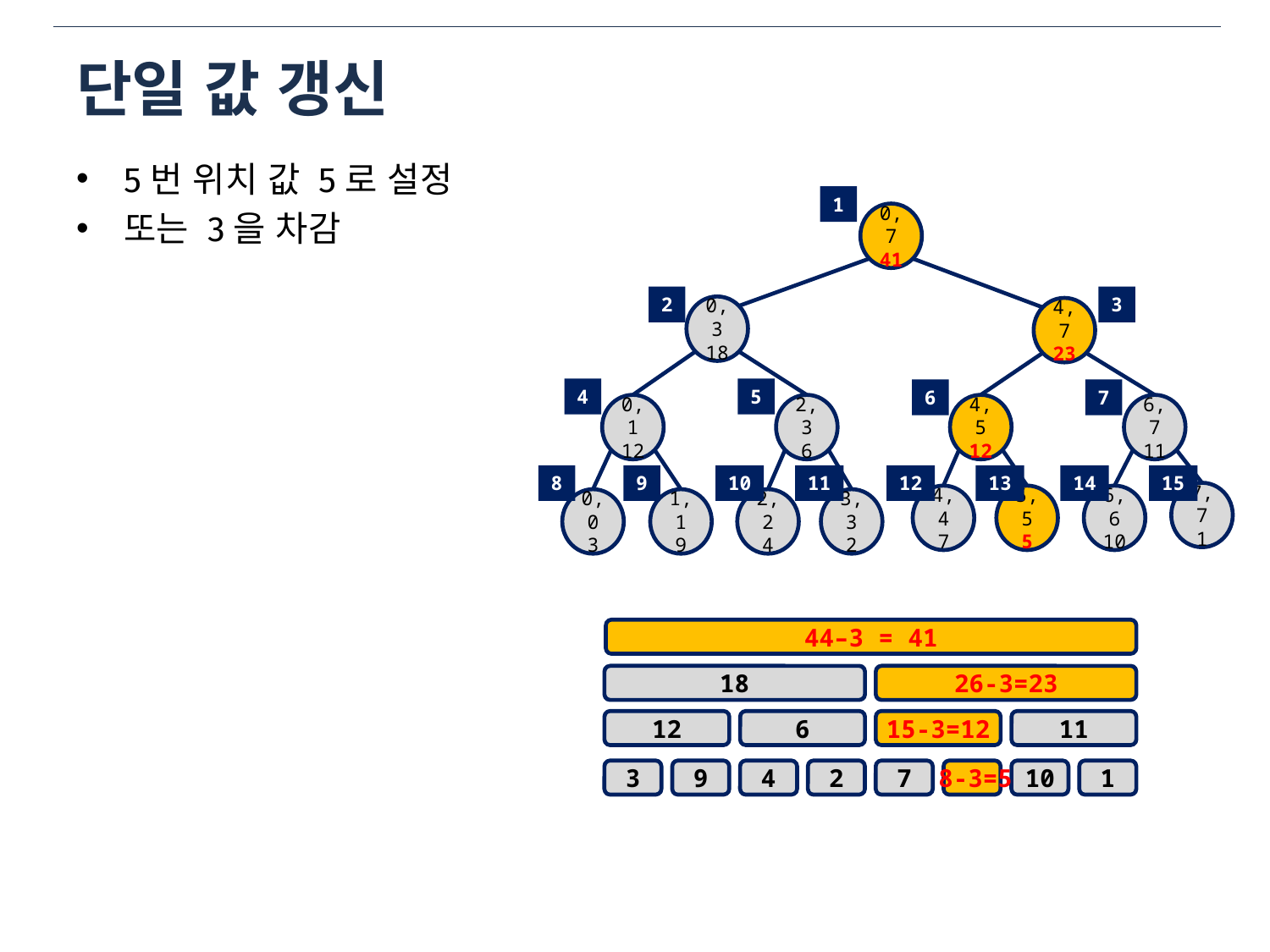

# 단일 값 갱신
5번 위치 값 5로 설정
또는 3을 차감
1
0,7
41
2
3
0,3
18
4,7
23
5
4
7
6
6,7
11
0,1
12
2,3
6
4,5
12
8
9
10
11
12
13
14
15
7,7
1
6,6
10
5,5
5
4,4
7
2,2
4
3,3
2
1,1
9
0,0
3
44–3 = 41
18
26-3=23
12
6
15-3=12
11
8-3=5
3
9
4
2
7

10
1